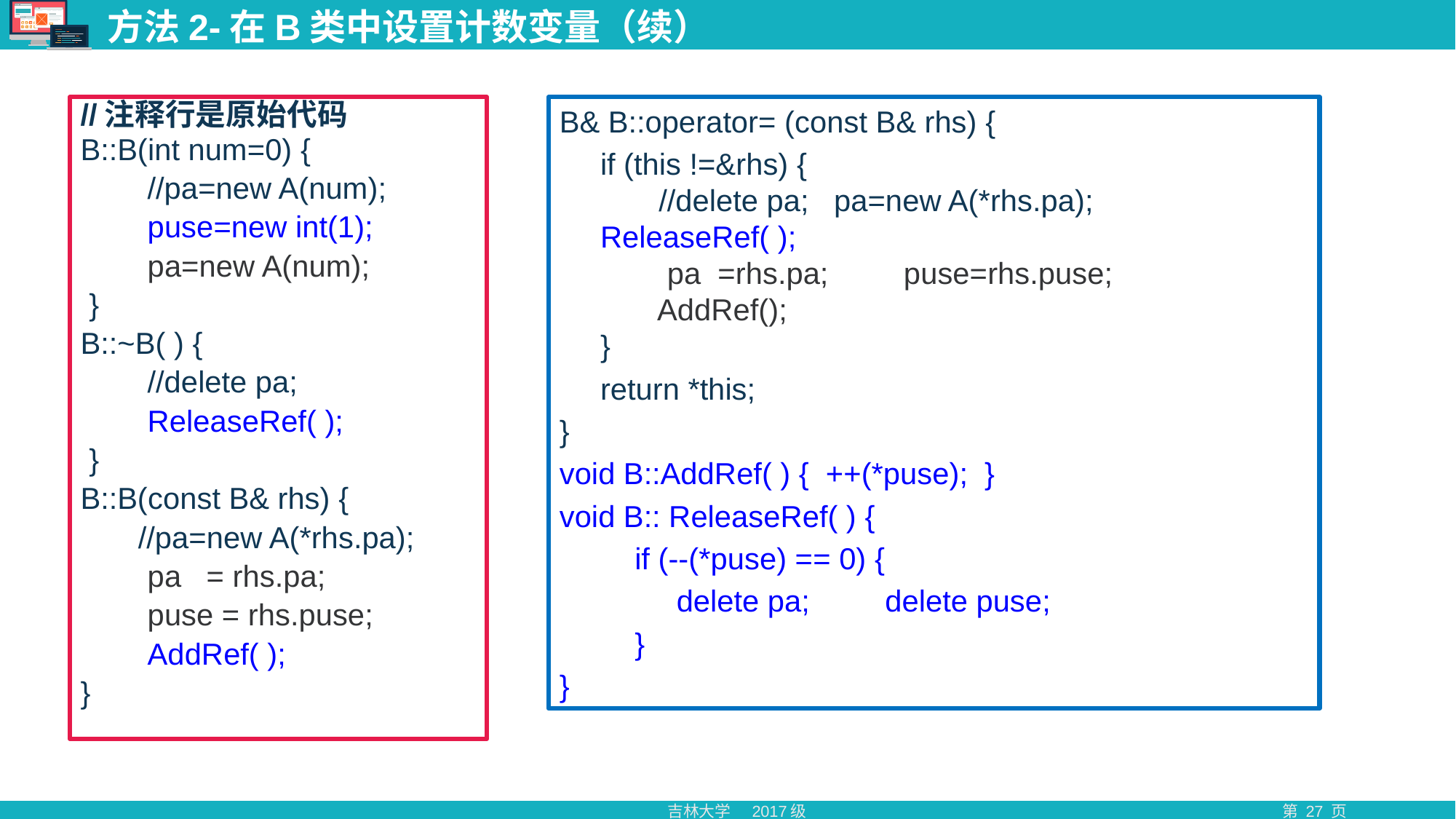

# 方法2-在B类中设置计数变量（续）
//注释行是原始代码
B::B(int num=0) {
        //pa=new A(num);
        puse=new int(1);
        pa=new A(num);
 }
B::~B( ) {
        //delete pa;
        ReleaseRef( );
 }
B::B(const B& rhs) {
	  //pa=new A(*rhs.pa);
        pa   = rhs.pa;
        puse = rhs.puse;
        AddRef( );
}
B& B::operator= (const B& rhs) {
	if (this !=&rhs) {
       //delete pa;   pa=new A(*rhs.pa);            	ReleaseRef( );
        pa  =rhs.pa;         puse=rhs.puse;
       AddRef();
}
	return *this;
}
void B::AddRef( ) {  ++(*puse);  }
void B:: ReleaseRef( ) {
         if (--(*puse) == 0) {
              delete pa;         delete puse;
         }
}